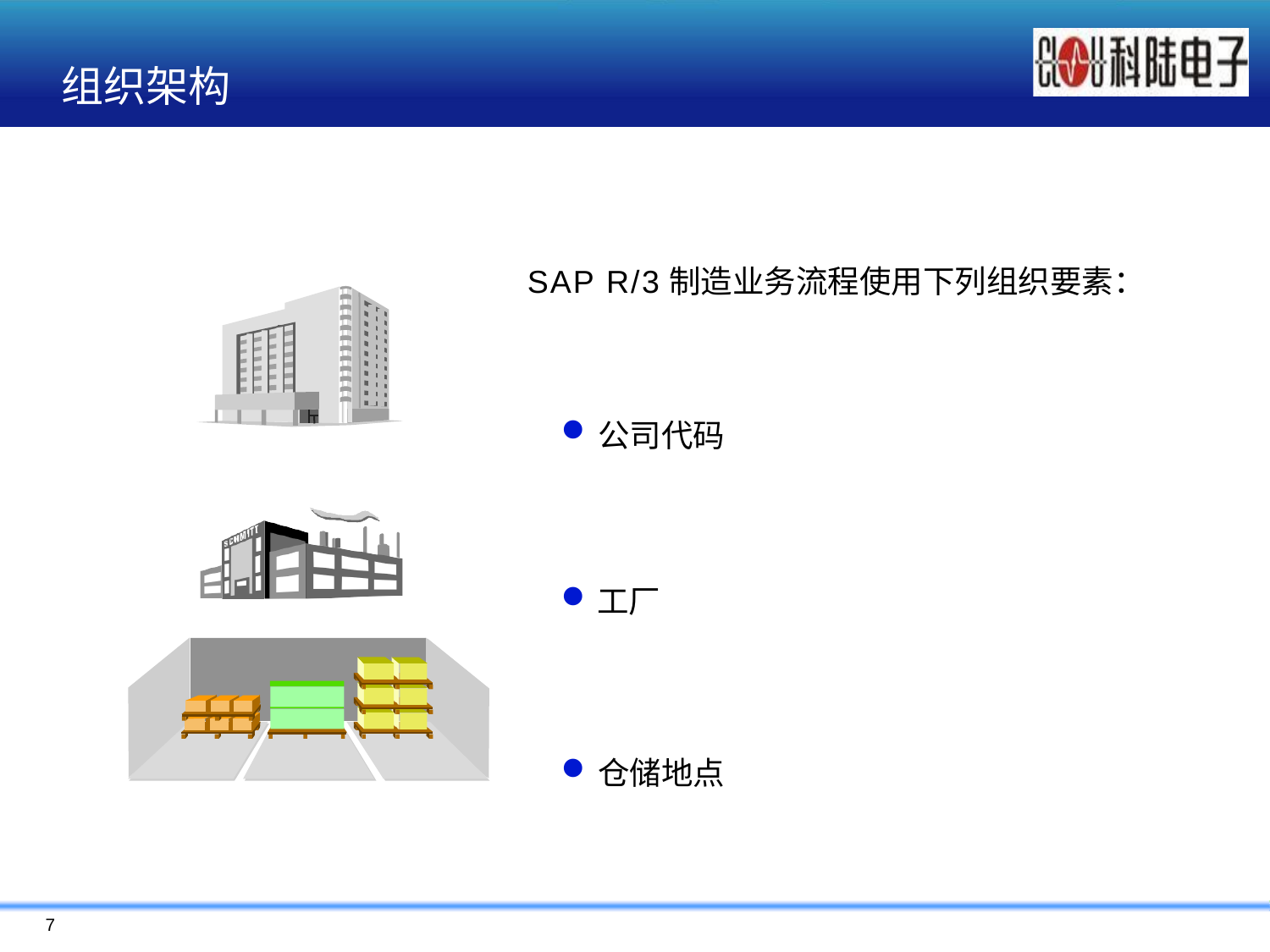

# 组织架构
SAP R/3制造业务流程使用下列组织要素：

公司代码

工厂

仓储地点

7